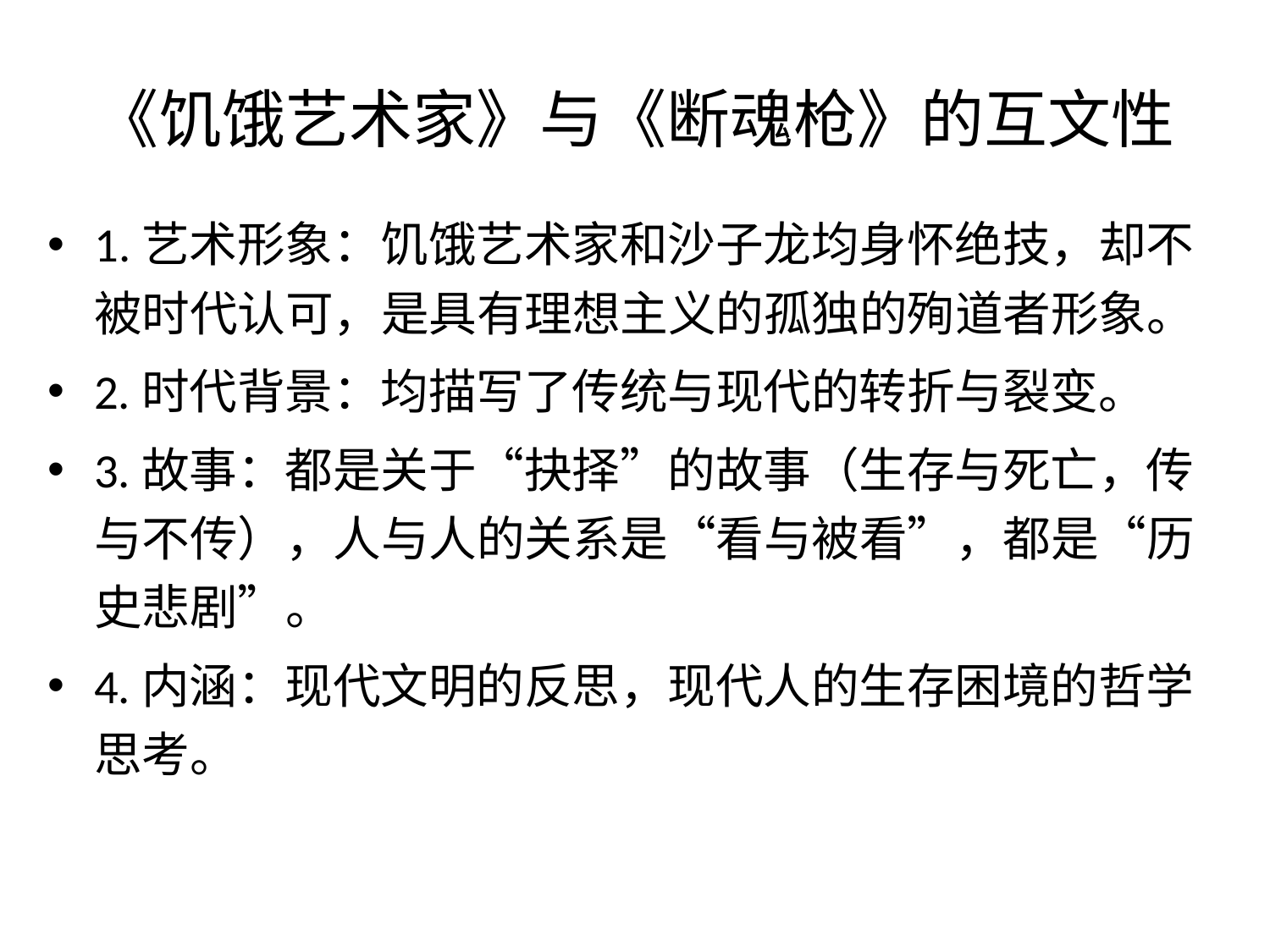

# 《饥饿艺术家》与《断魂枪》的互文性
1.艺术形象：饥饿艺术家和沙子龙均身怀绝技，却不被时代认可，是具有理想主义的孤独的殉道者形象。
2.时代背景：均描写了传统与现代的转折与裂变。
3.故事：都是关于“抉择”的故事（生存与死亡，传与不传），人与人的关系是“看与被看”，都是“历史悲剧”。
4.内涵：现代文明的反思，现代人的生存困境的哲学思考。